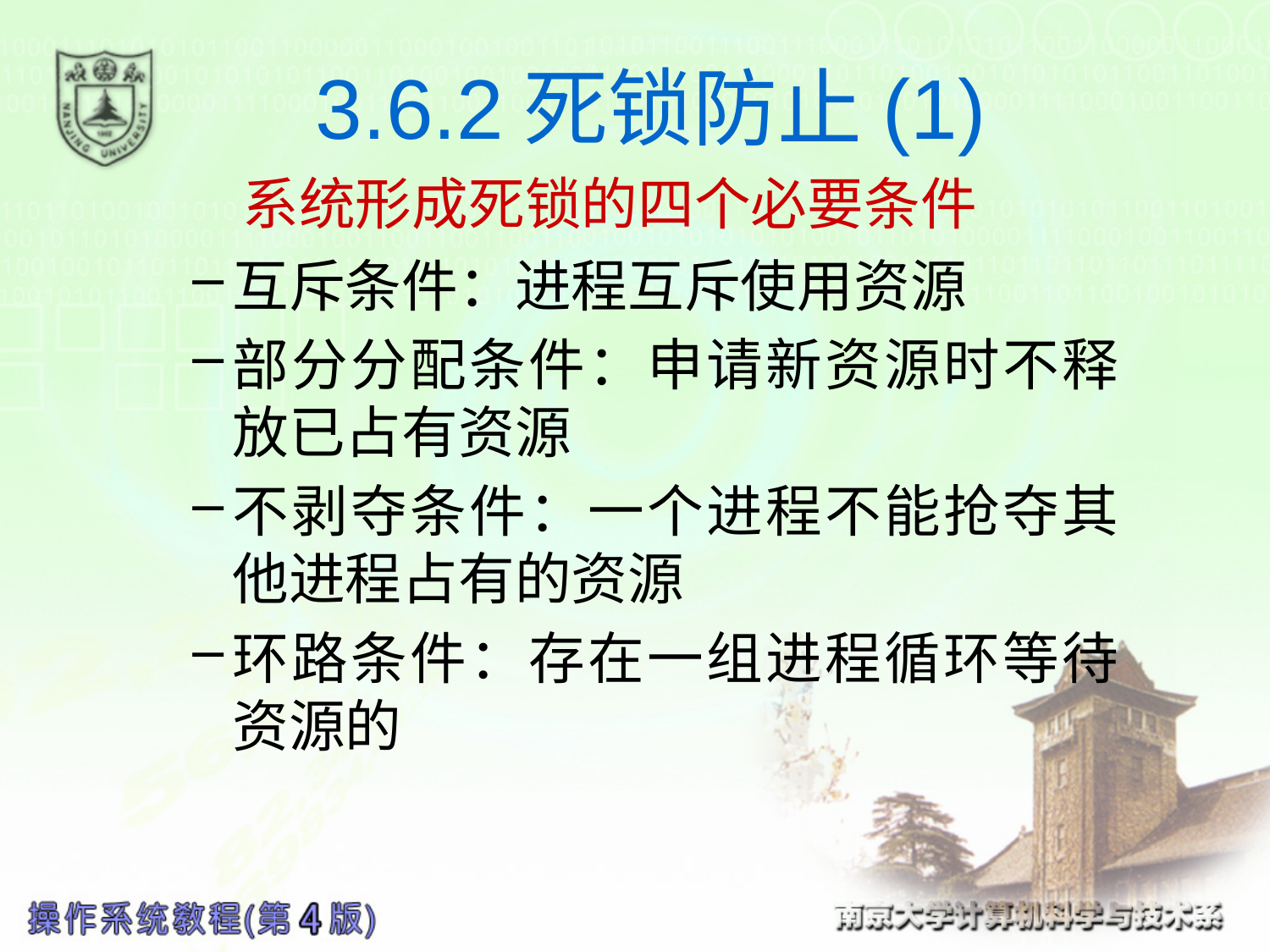

# 3.6.2死锁防止(1)
      系统形成死锁的四个必要条件
互斥条件：进程互斥使用资源
部分分配条件：申请新资源时不释放已占有资源
不剥夺条件：一个进程不能抢夺其他进程占有的资源
环路条件：存在一组进程循环等待资源的